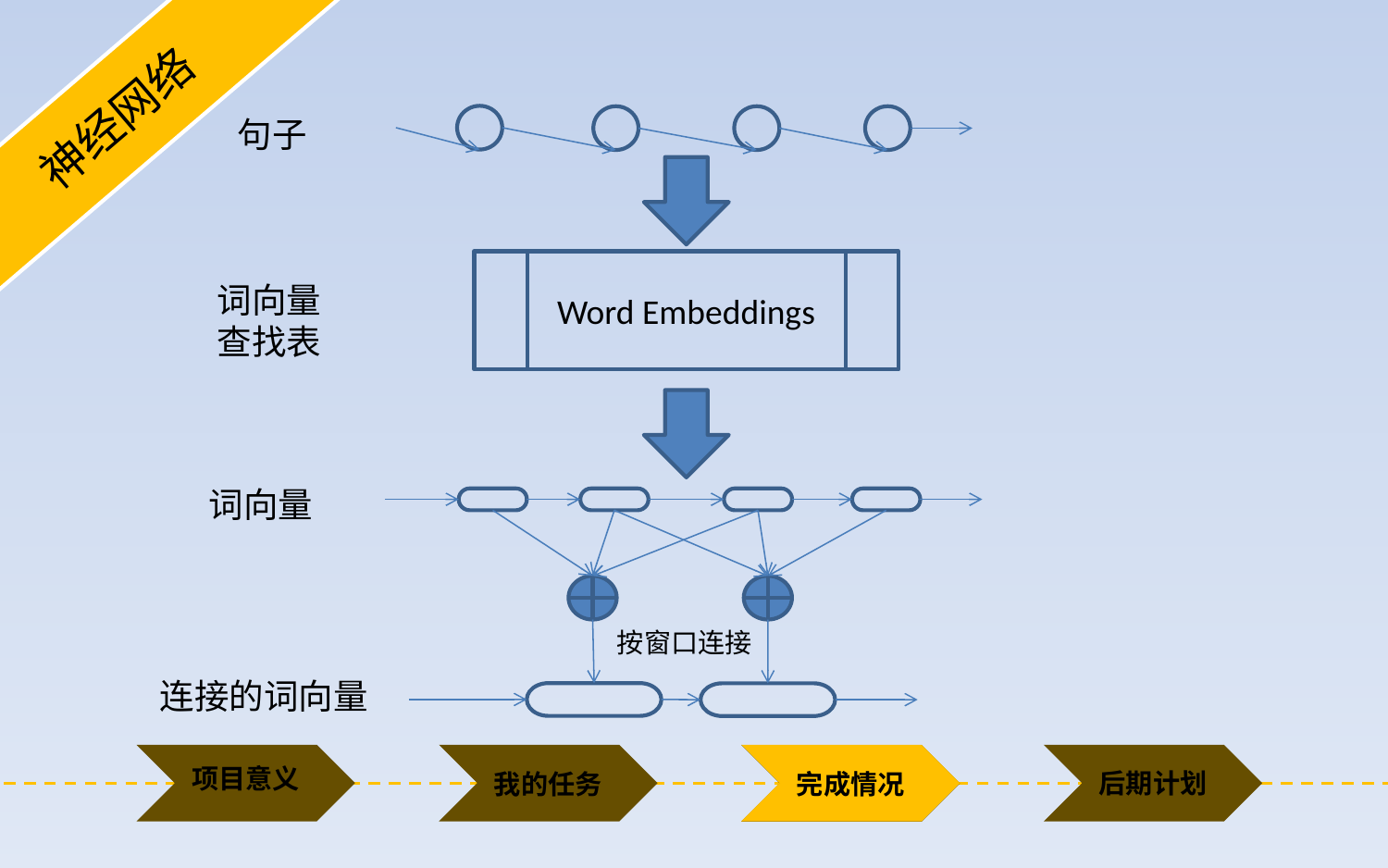

神经网络
句子

Word Embeddings
词向量查找表

词向量

按窗口连接
连接的词向量

项目意义
后期计划
我的任务
完成情况